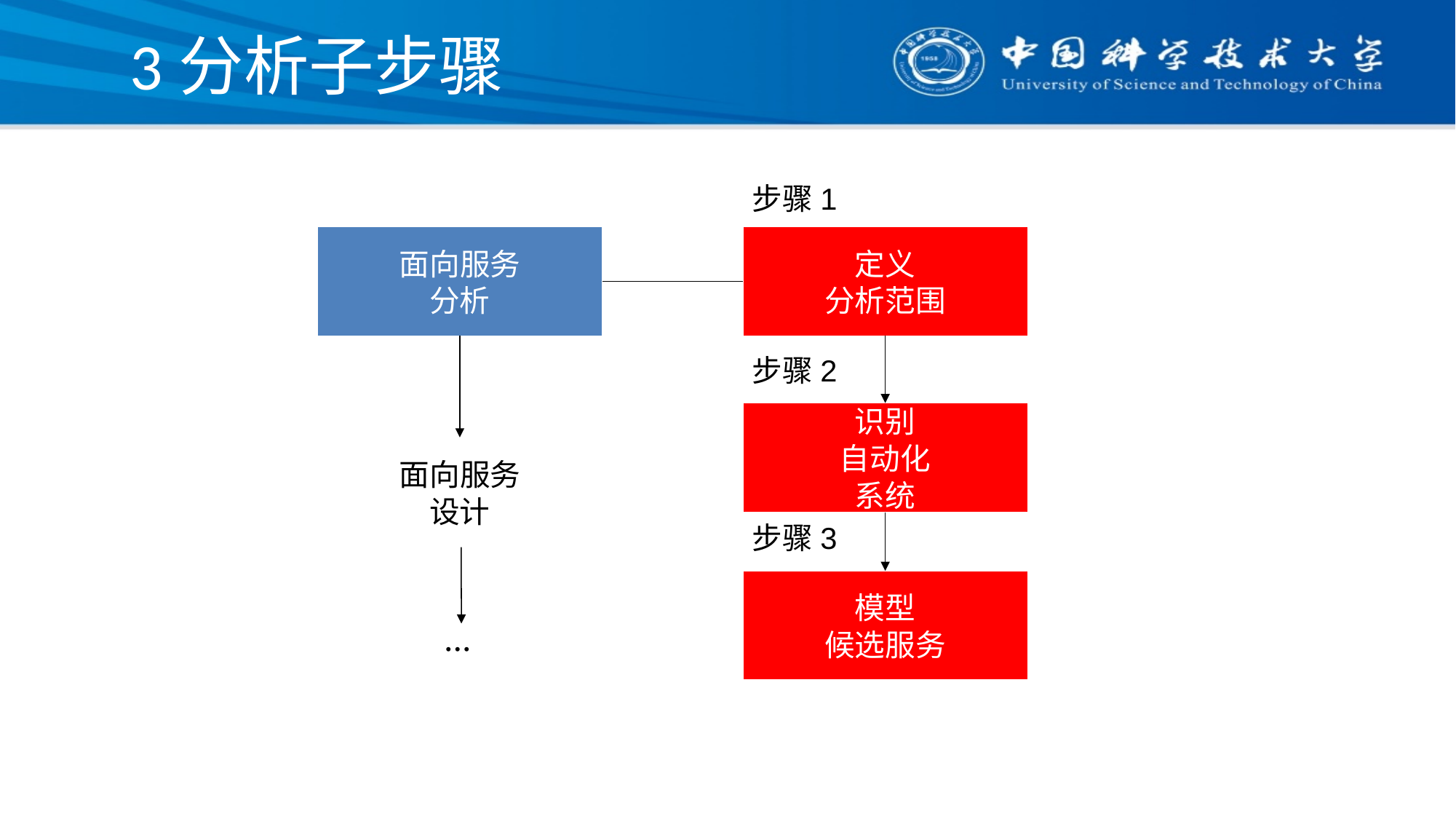

# 3分析子步骤
步骤1
面向服务
分析
定义
分析范围
步骤2
识别
自动化
系统
面向服务
设计
步骤3

模型
候选服务
...